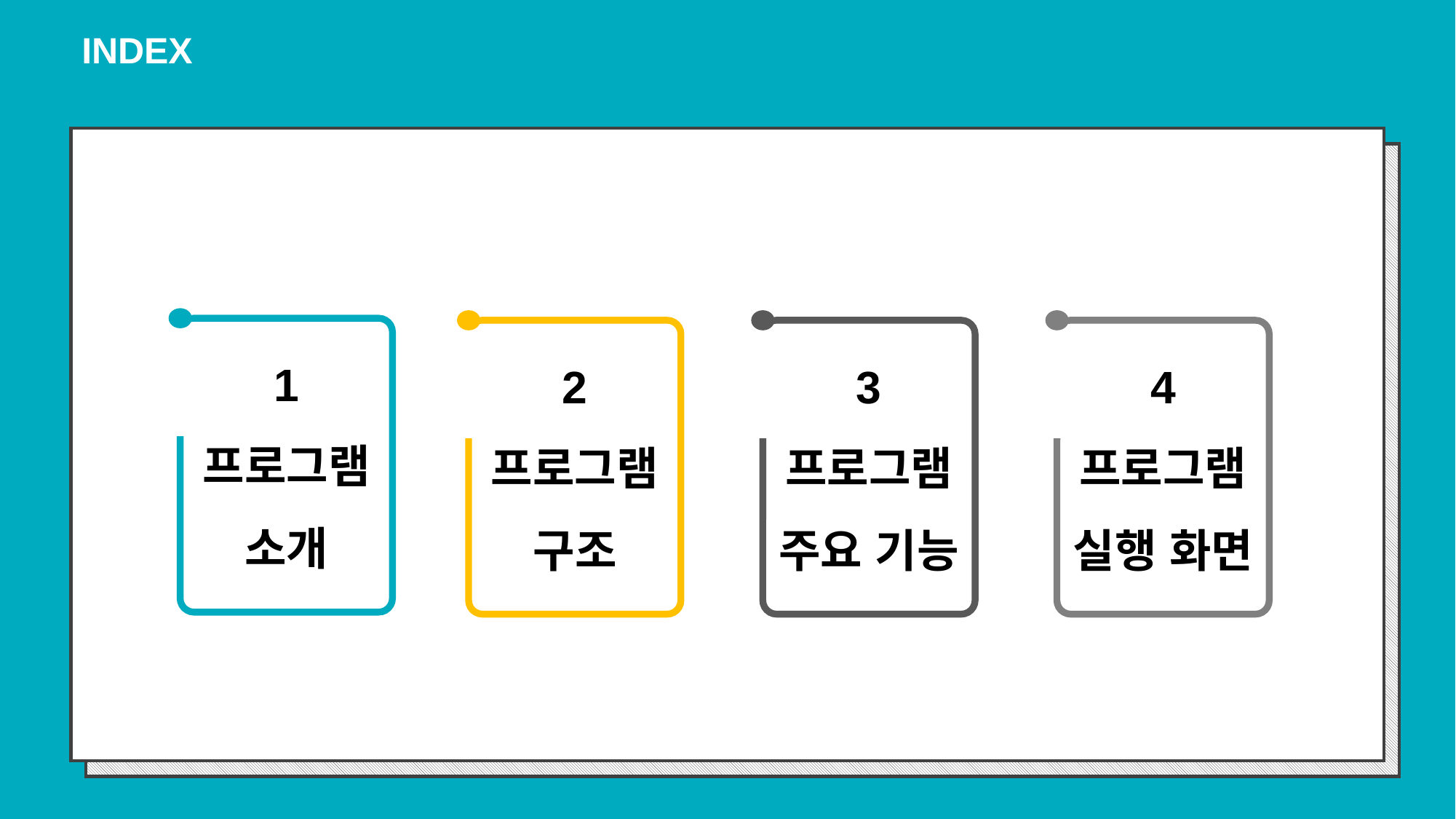

INDEX

1
프로그램 소개

2
프로그램구조

3
프로그램 주요 기능

4
프로그램 실행 화면